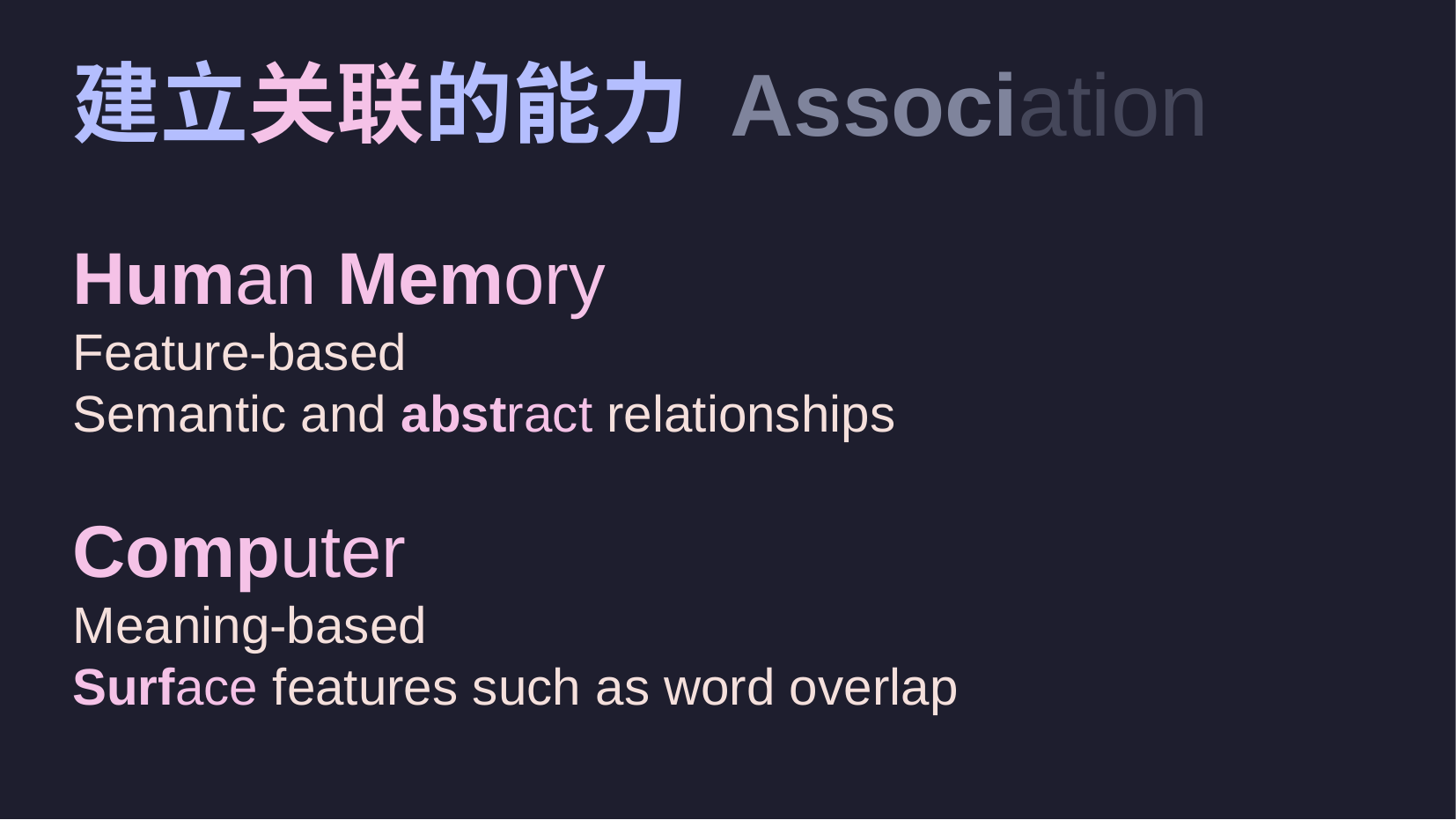

# 建立关联的能力 Association

Human Memory
Feature-based
Semantic and abstract relationships

Computer
Meaning-based
Surface features such as word overlap